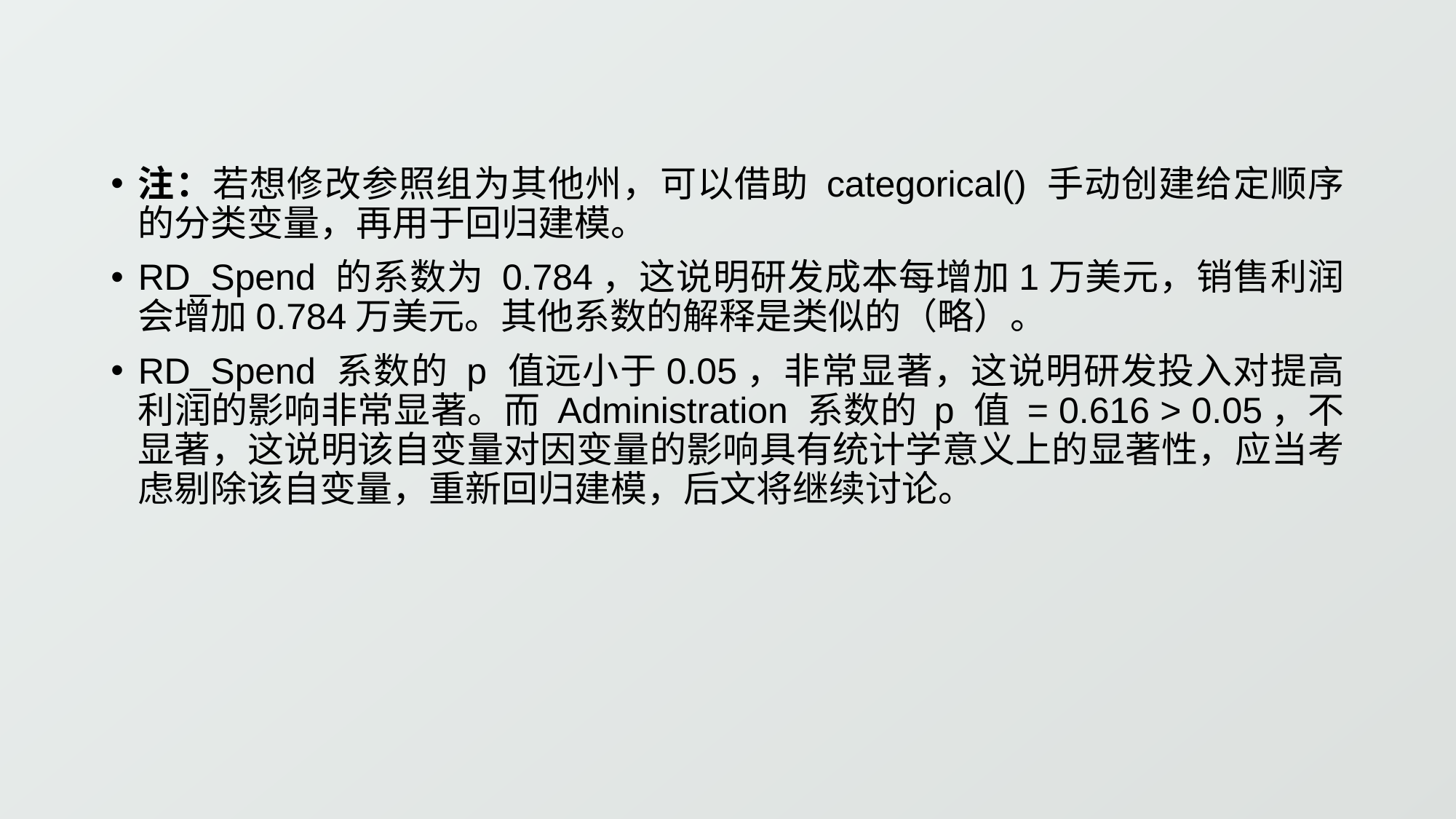

注：若想修改参照组为其他州，可以借助 categorical() 手动创建给定顺序的分类变量，再用于回归建模。
RD_Spend 的系数为 0.784，这说明研发成本每增加1万美元，销售利润会增加0.784万美元。其他系数的解释是类似的（略）。
RD_Spend 系数的 p 值远小于0.05，非常显著，这说明研发投入对提高利润的影响非常显著。而 Administration 系数的 p 值 = 0.616 > 0.05，不显著，这说明该自变量对因变量的影响具有统计学意义上的显著性，应当考虑剔除该自变量，重新回归建模，后文将继续讨论。